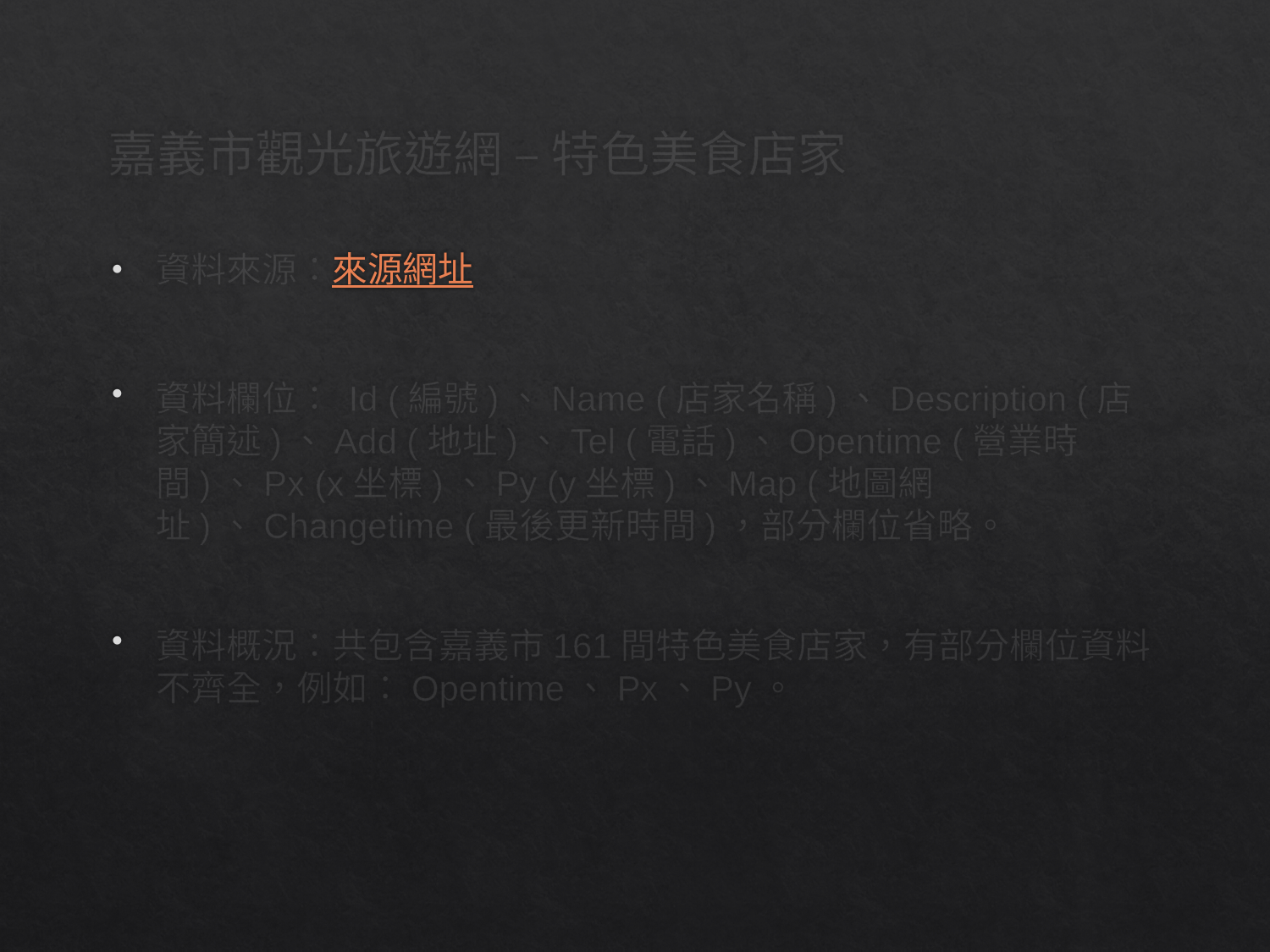

嘉義市觀光旅遊網 – 特色美食店家
資料來源：來源網址

資料欄位： Id (編號)、Name (店家名稱)、Description (店家簡述)、Add (地址)、Tel (電話)、Opentime (營業時間)、Px (x坐標)、Py (y坐標)、Map (地圖網址)、Changetime (最後更新時間)，部分欄位省略。

資料概況：共包含嘉義市161間特色美食店家，有部分欄位資料不齊全，例如：Opentime、Px、Py。